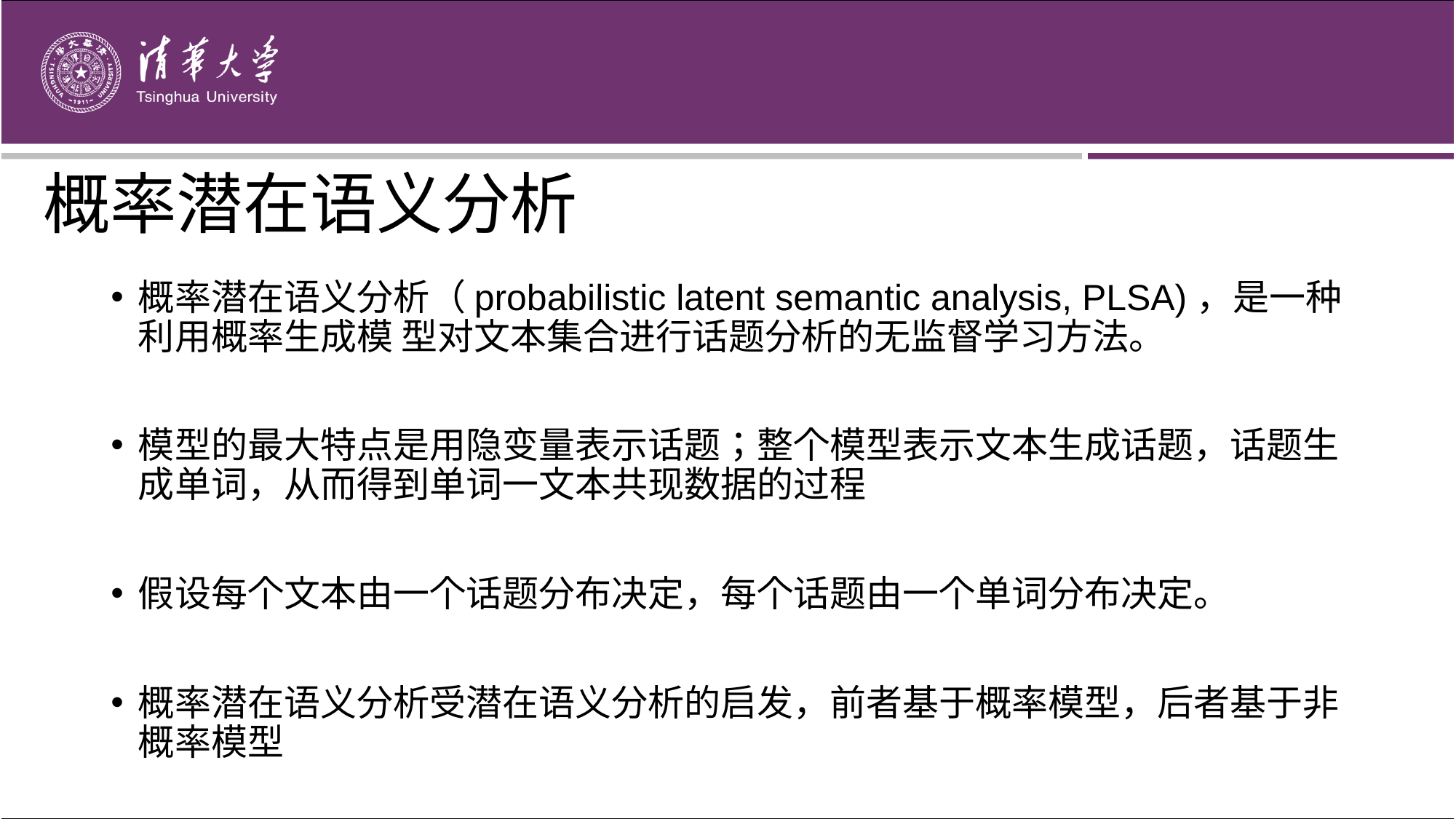

# 概率潜在语义分析
概率潜在语义分析（probabilistic latent semantic analysis, PLSA)，是一种利用概率生成模 型对文本集合进行话题分析的无监督学习方法。

模型的最大特点是用隐变量表示话题；整个模型表示文本生成话题，话题生成单词，从而得到单词一文本共现数据的过程

假设每个文本由一个话题分布决定，每个话题由一个单词分布决定。

概率潜在语义分析受潜在语义分析的启发，前者基于概率模型，后者基于非概率模型